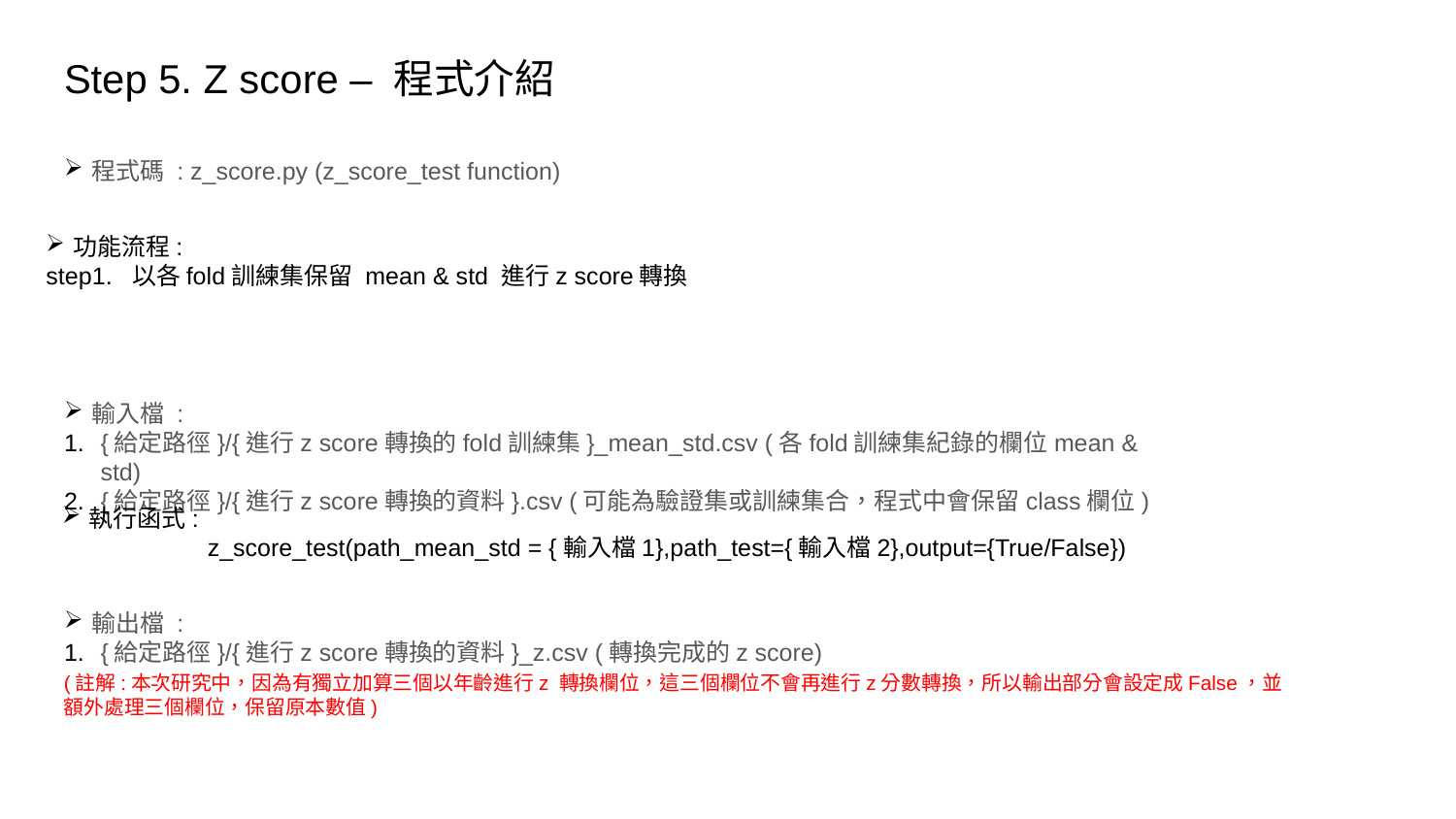

# Step 5. Z score – 程式介紹
程式碼 : z_score.py (z_score_test function)
功能流程:
step1.  以各fold訓練集保留 mean & std 進行z score轉換
輸入檔 :
{給定路徑}/{進行z score轉換的fold訓練集}_mean_std.csv (各fold訓練集紀錄的欄位mean & std)
{給定路徑}/{進行z score轉換的資料}.csv (可能為驗證集或訓練集合，程式中會保留class欄位)
執行函式:
	z_score_test(path_mean_std = {輸入檔1},path_test={輸入檔2},output={True/False})
輸出檔 :
{給定路徑}/{進行z score轉換的資料}_z.csv (轉換完成的z score)
(註解:本次研究中，因為有獨立加算三個以年齡進行z 轉換欄位，這三個欄位不會再進行z分數轉換，所以輸出部分會設定成False，並額外處理三個欄位，保留原本數值)